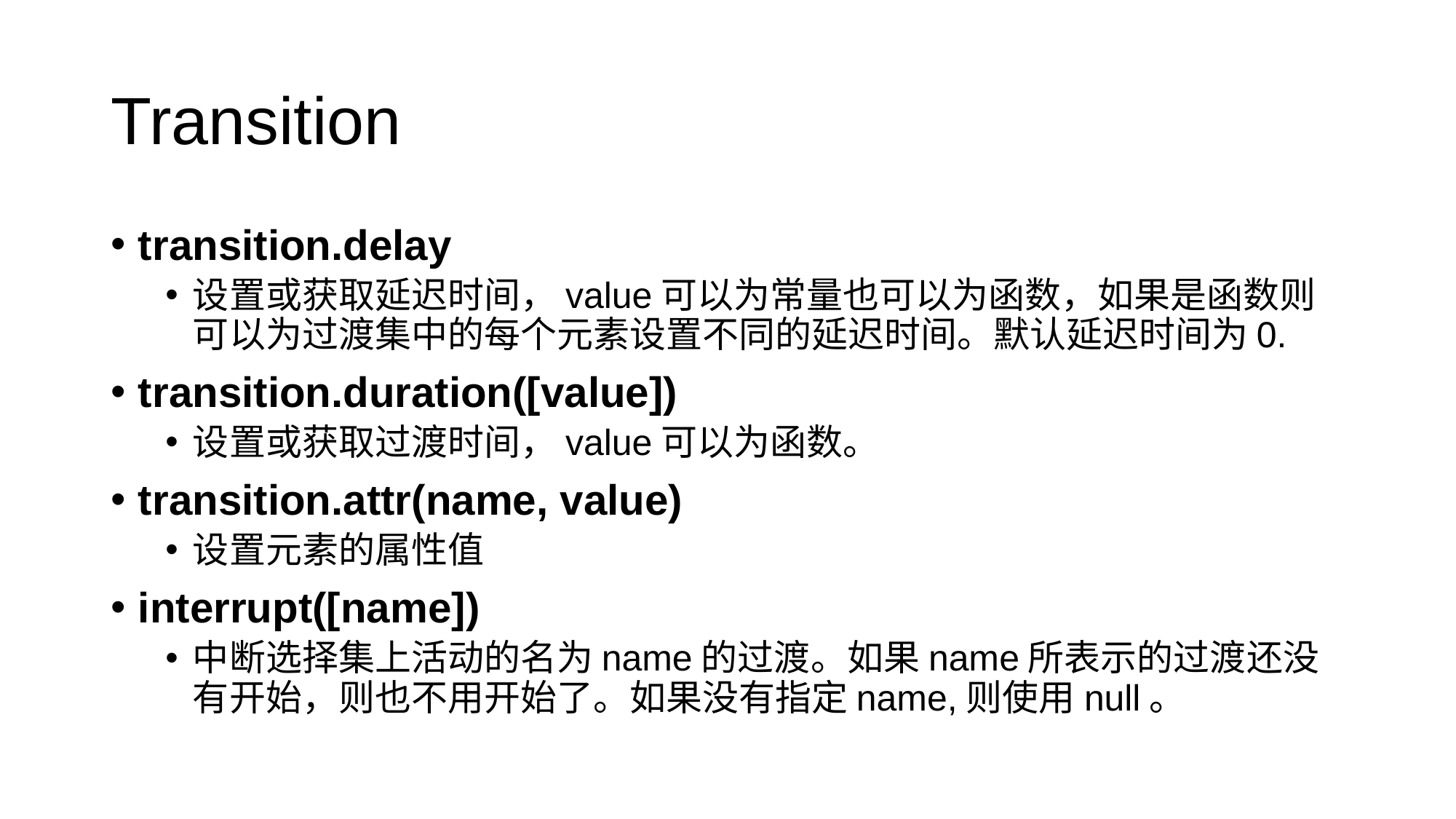

# Transition
transition.delay
设置或获取延迟时间，value可以为常量也可以为函数，如果是函数则可以为过渡集中的每个元素设置不同的延迟时间。默认延迟时间为0.
transition.duration([value])
设置或获取过渡时间，value可以为函数。
transition.attr(name, value)
设置元素的属性值
interrupt([name])
中断选择集上活动的名为name的过渡。如果name所表示的过渡还没有开始，则也不用开始了。如果没有指定name,则使用null。